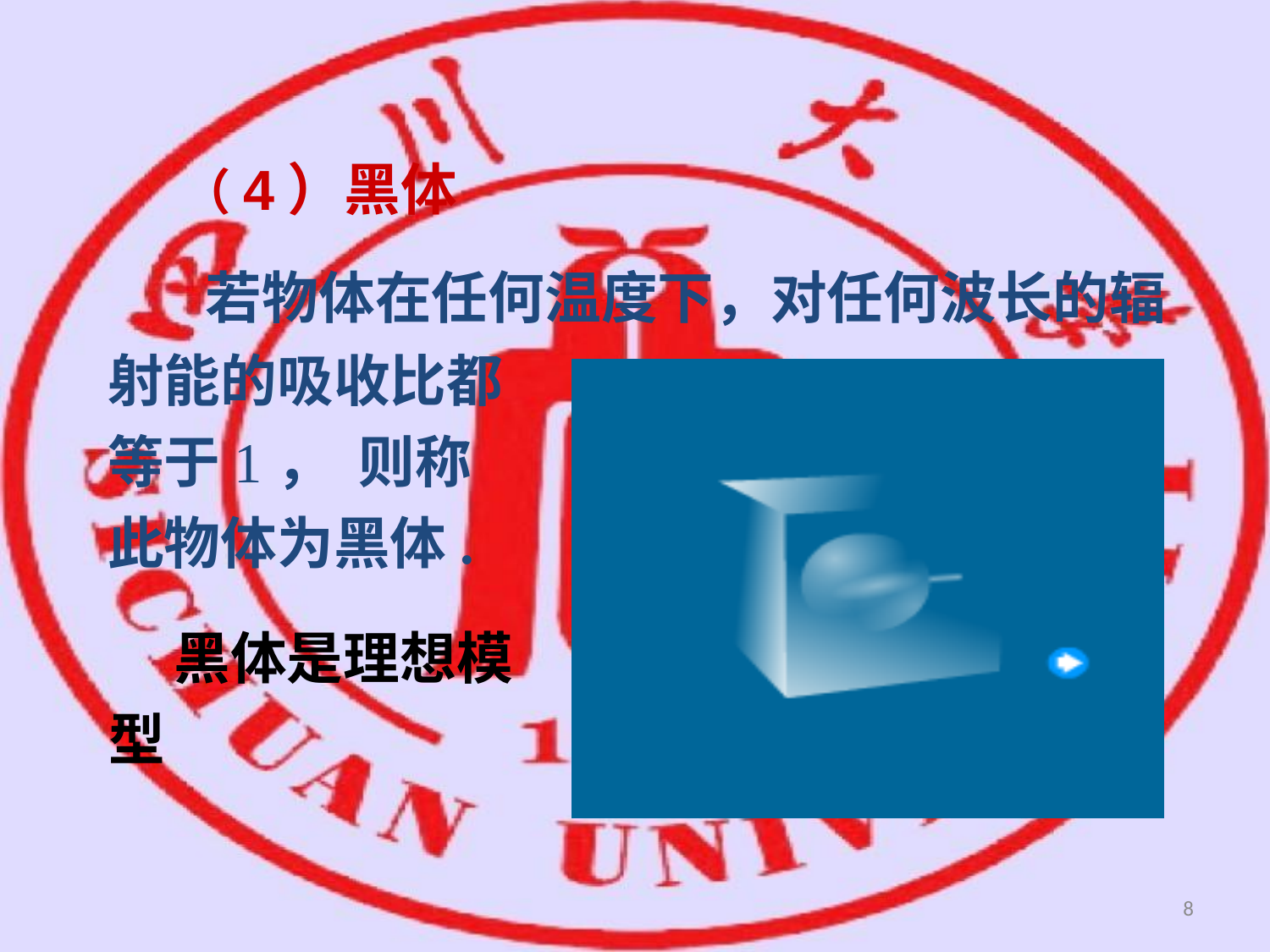

（4）黑体
         若物体在任何温度下，对任何波长的辐
射能的吸收比都等于1，  则称此物体为黑体.
    黑体是理想模型
8